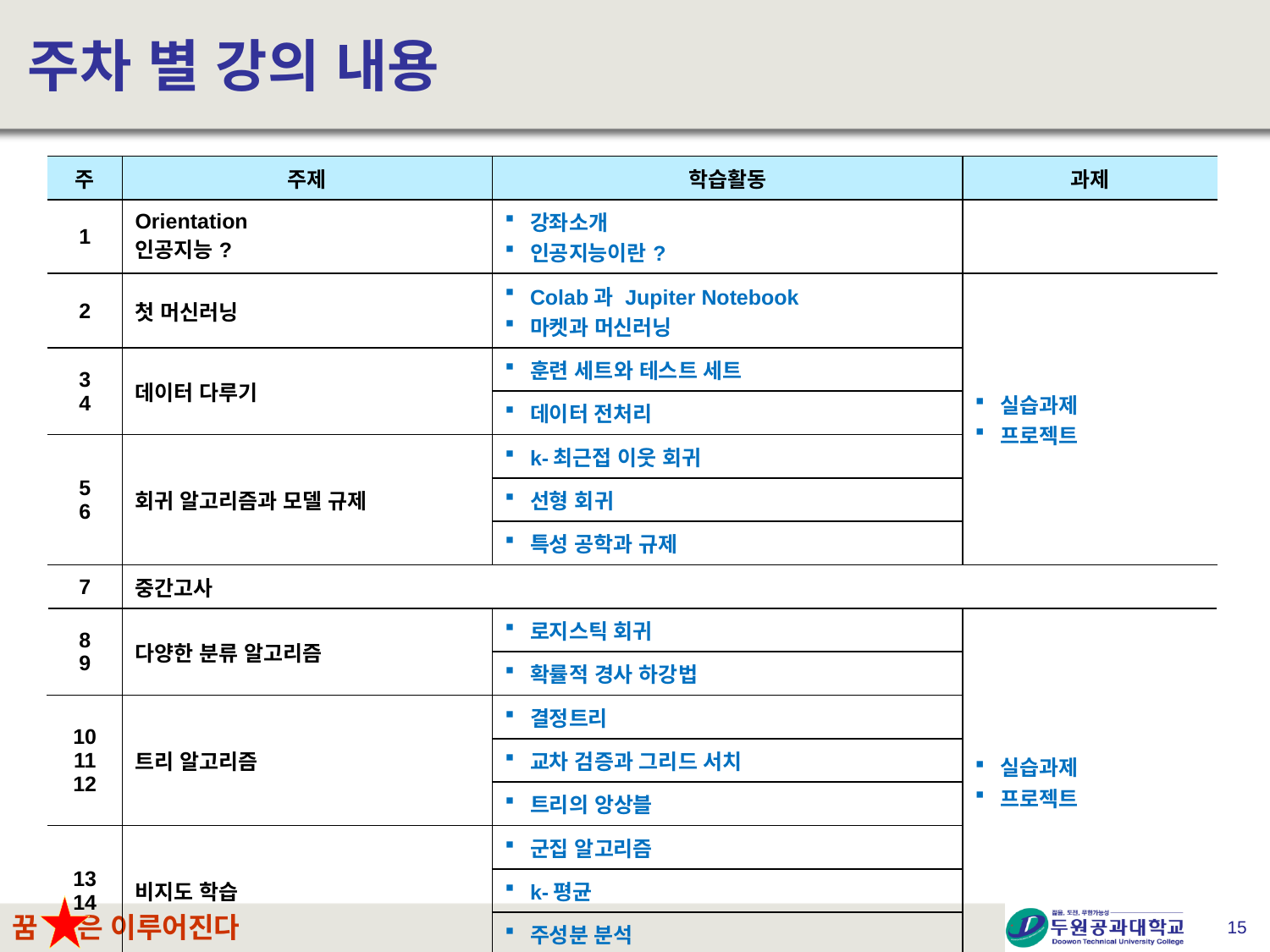

# 주차 별 강의 내용
| 주 | 주제 | 학습활동 | 과제 |
| --- | --- | --- | --- |
| 1 | Orientation 인공지능? | 강좌소개 인공지능이란? |  |
| 2 | 첫 머신러닝 | Colab과 Jupiter Notebook 마켓과 머신러닝 | 실습과제 프로젝트 |
| 3 4 | 데이터 다루기 | 훈련 세트와 테스트 세트 |  |
|  |  | 데이터 전처리 |  |
| 5 6 | 회귀 알고리즘과 모델 규제 | k-최근접 이웃 회귀 |  |
|  |  | 선형 회귀 |  |
|  |  | 특성 공학과 규제 |  |
| 7 | 중간고사 |  |  |
| 8 9 | 다양한 분류 알고리즘 | 로지스틱 회귀 | 실습과제 프로젝트 |
|  |  | 확률적 경사 하강법 |  |
| 10 11 12 | 트리 알고리즘 | 결정트리 |  |
|  |  | 교차 검증과 그리드 서치 |  |
|  |  | 트리의 앙상블 |  |
| 13 14 | 비지도 학습 | 군집 알고리즘 |  |
|  |  | k-평균 |  |
|  |  | 주성분 분석 |  |
| 15 | 기말고사 또는 프로젝트 완성(발표) |  |  |
15